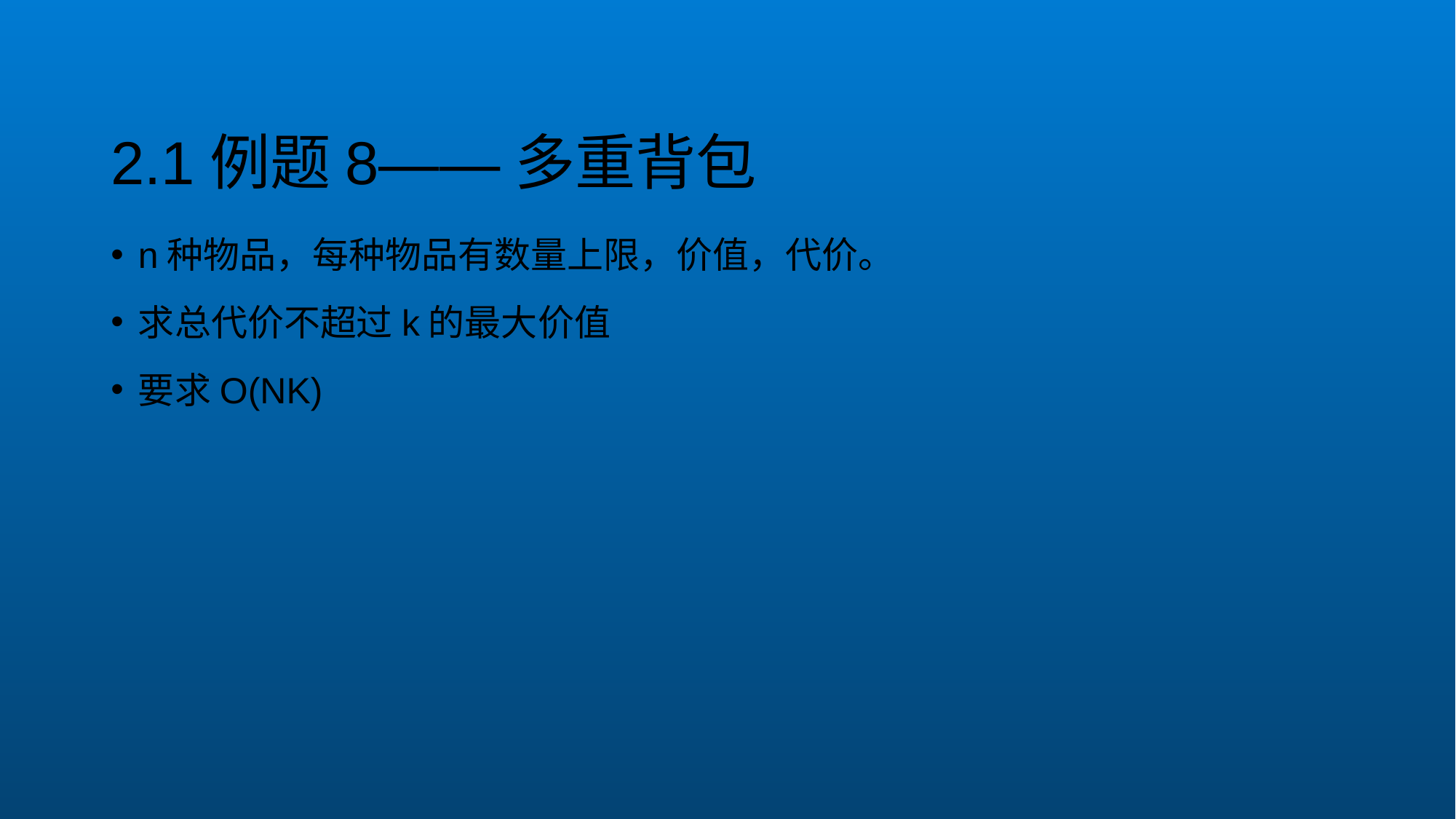

# 2.1例题8——多重背包
n种物品，每种物品有数量上限，价值，代价。
求总代价不超过k的最大价值
要求O(NK)